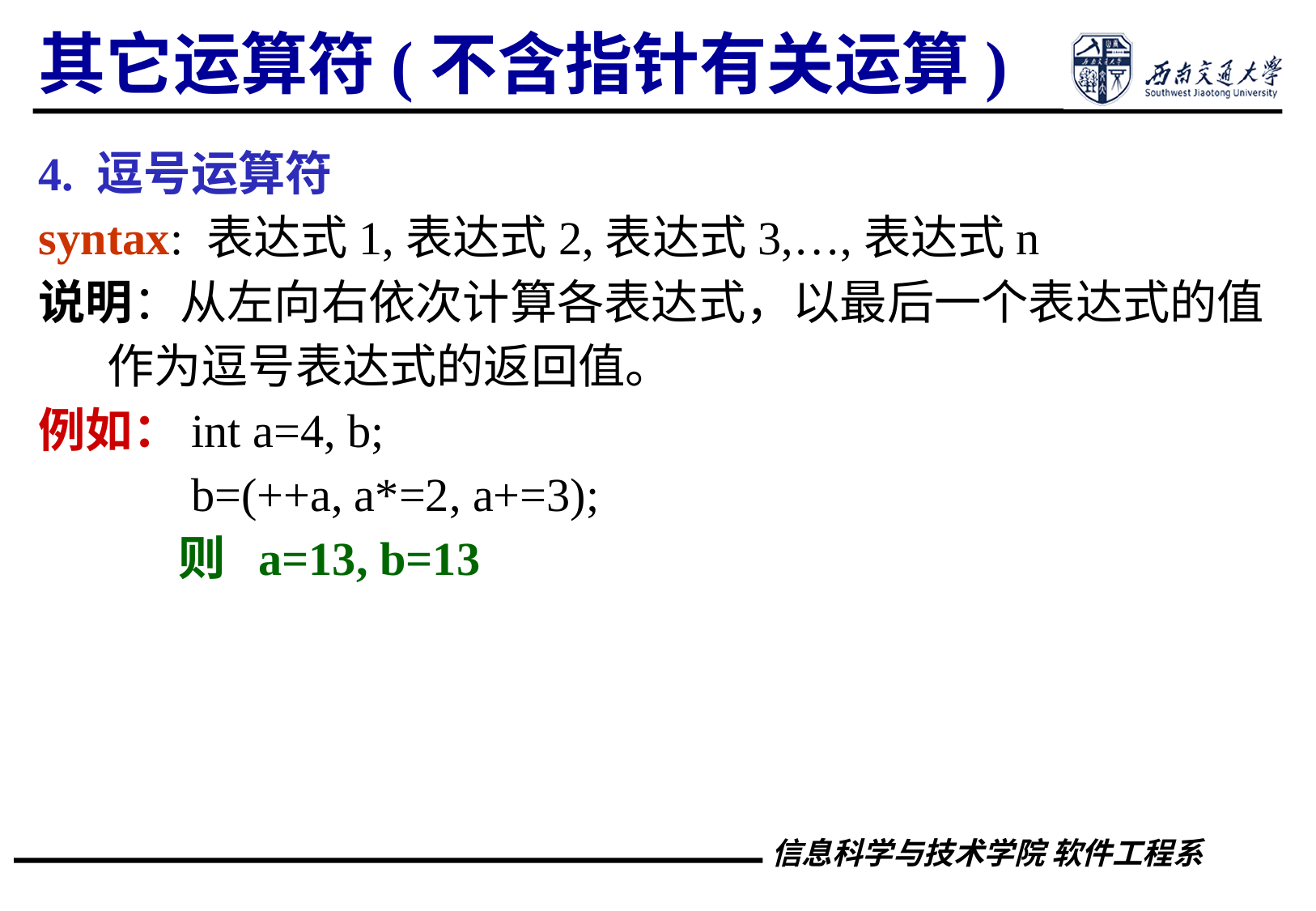

其它运算符(不含指针有关运算)
4. 逗号运算符
syntax: 表达式1,表达式2,表达式3,…,表达式n
说明：从左向右依次计算各表达式，以最后一个表达式的值作为逗号表达式的返回值。
例如：int a=4, b;
             b=(++a, a*=2, a+=3);
            则  a=13, b=13